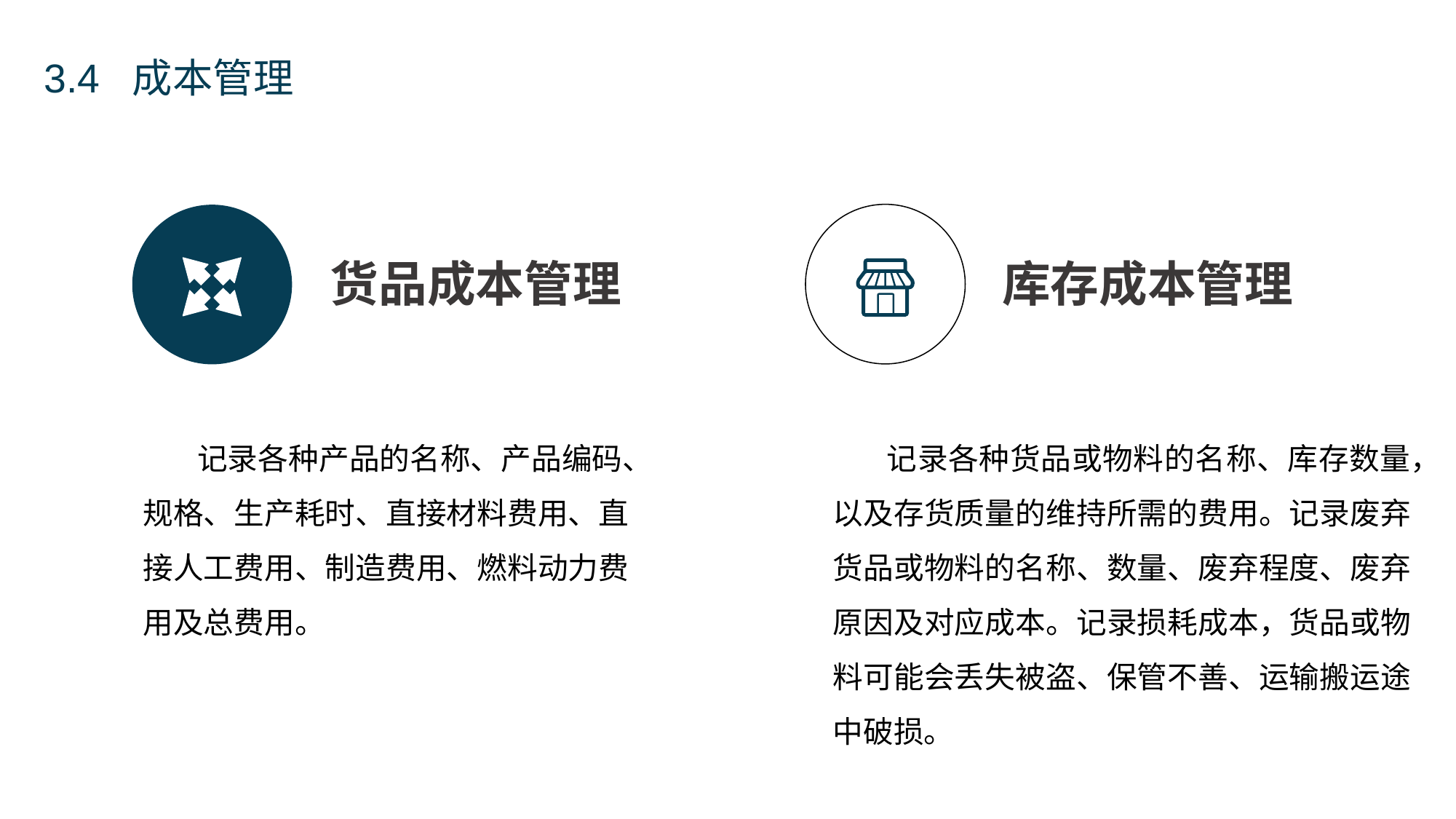

3.4  成本管理

货品成本管理
库存成本管理

       记录各种产品的名称、产品编码、规格、生产耗时、直接材料费用、直接人工费用、制造费用、燃料动力费用及总费用。
  记录各种货品或物料的名称、库存数量，以及存货质量的维持所需的费用。记录废弃货品或物料的名称、数量、废弃程度、废弃原因及对应成本。记录损耗成本，货品或物料可能会丢失被盗、保管不善、运输搬运途中破损。